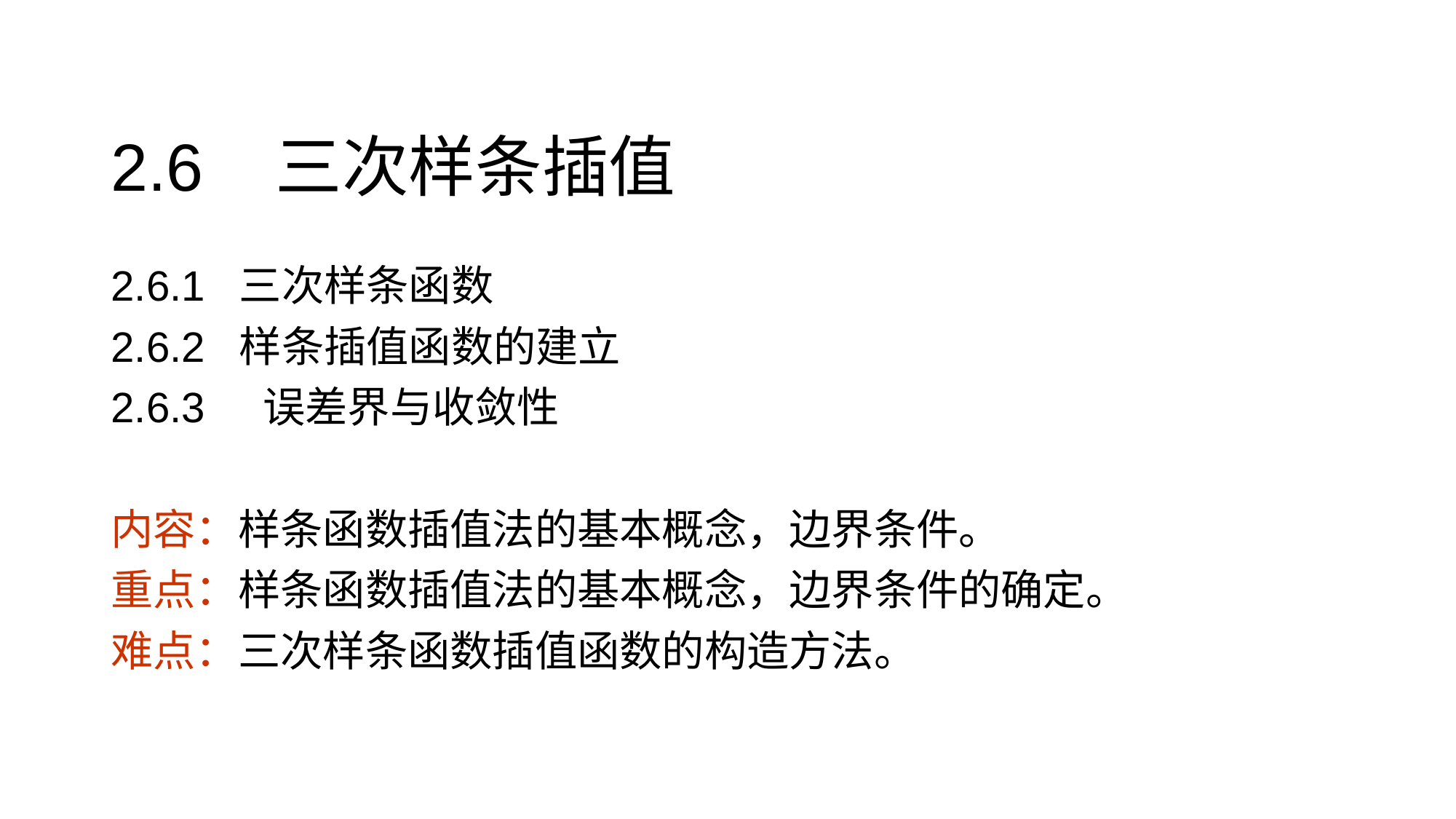

# 2.6   三次样条插值
2.6.1  三次样条函数
2.6.2  样条插值函数的建立
2.6.3    误差界与收敛性

内容：样条函数插值法的基本概念，边界条件。
重点：样条函数插值法的基本概念，边界条件的确定。
难点：三次样条函数插值函数的构造方法。